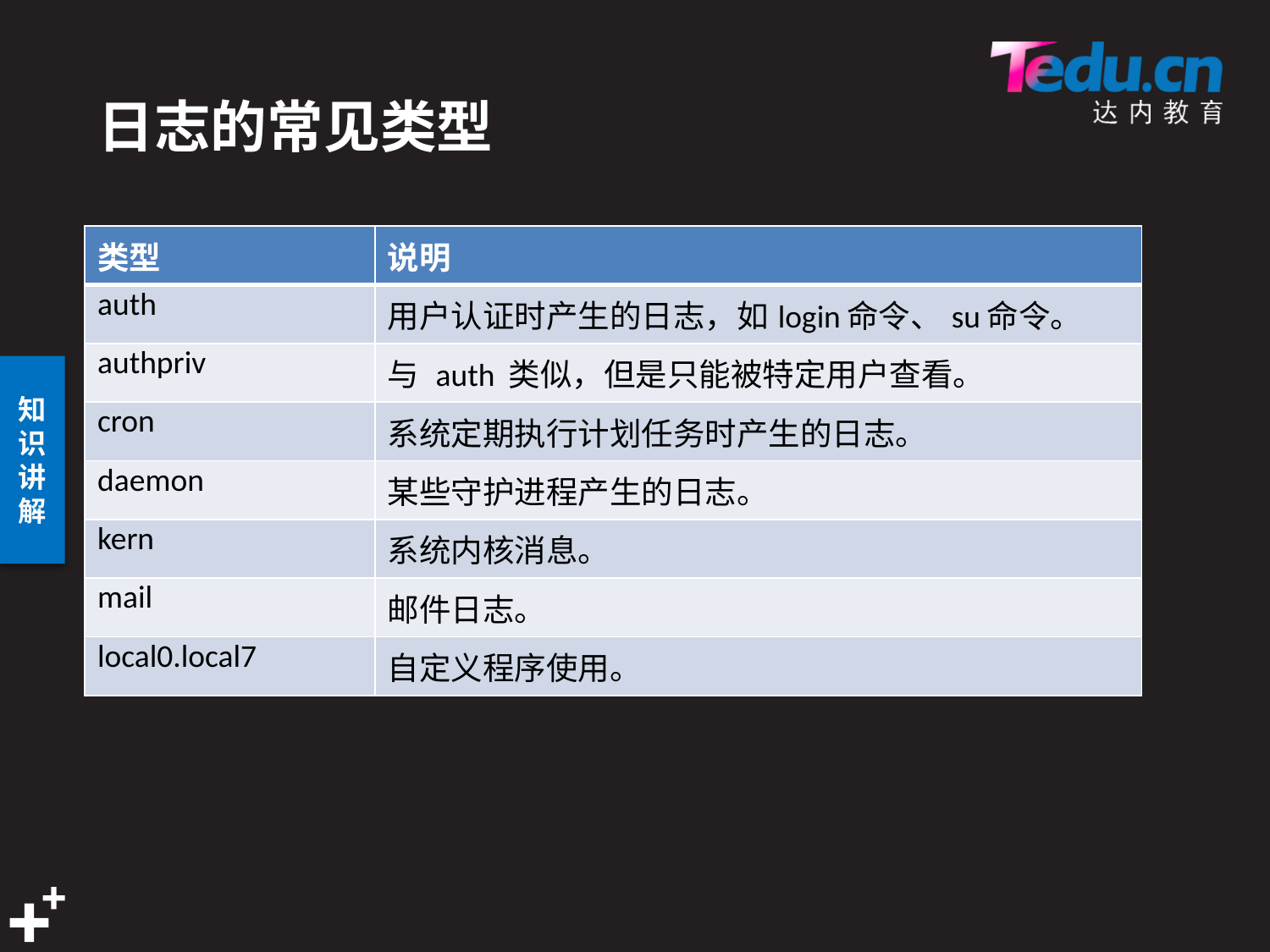

# 日志的常见类型
| 类型 | 说明 |
| --- | --- |
| auth | 用户认证时产生的日志，如login命令、su命令。 |
| authpriv | 与 auth 类似，但是只能被特定用户查看。 |
| cron | 系统定期执行计划任务时产生的日志。 |
| daemon | 某些守护进程产生的日志。 |
| kern | 系统内核消息。 |
| mail | 邮件日志。 |
| local0.local7 | 自定义程序使用。 |